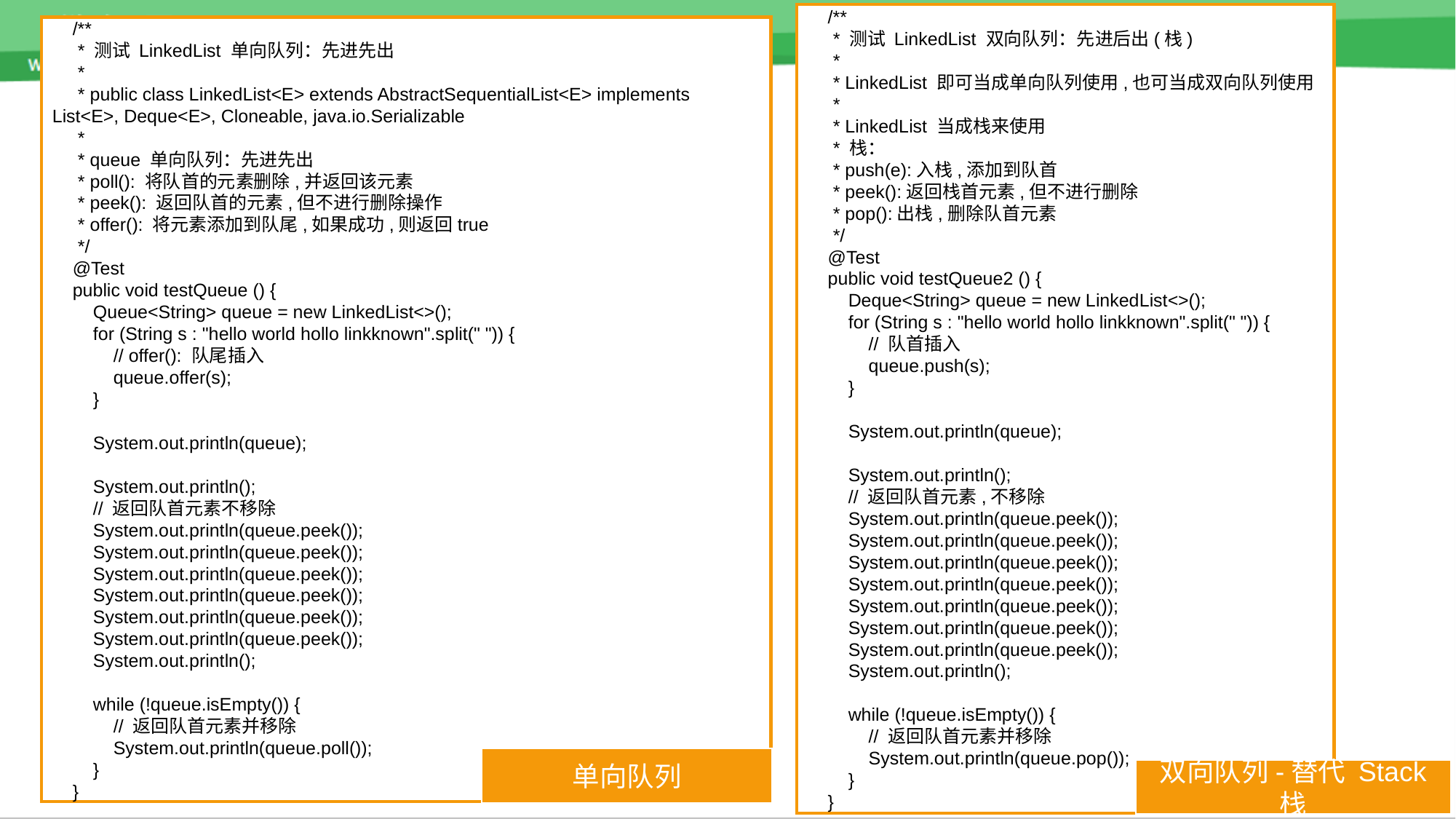

/**
     * 测试 LinkedList 双向队列：先进后出(栈)
     *
     * LinkedList 即可当成单向队列使用,也可当成双向队列使用
     *
     * LinkedList 当成栈来使用
     * 栈：
     * push(e):入栈,添加到队首
     * peek():返回栈首元素,但不进行删除
     * pop():出栈,删除队首元素
     */
    @Test
    public void testQueue2 () {
        Deque<String> queue = new LinkedList<>();
        for (String s : "hello world hollo linkknown".split(" ")) {
            // 队首插入
            queue.push(s);
        }

        System.out.println(queue);

        System.out.println();
        // 返回队首元素,不移除
        System.out.println(queue.peek());
        System.out.println(queue.peek());
        System.out.println(queue.peek());
        System.out.println(queue.peek());
        System.out.println(queue.peek());
        System.out.println(queue.peek());
        System.out.println(queue.peek());
        System.out.println();

        while (!queue.isEmpty()) {
            // 返回队首元素并移除
            System.out.println(queue.pop());
        }
    }
    /**
     * 测试 LinkedList 单向队列：先进先出
     *
     * public class LinkedList<E> extends AbstractSequentialList<E> implements List<E>, Deque<E>, Cloneable, java.io.Serializable
     *
     * queue 单向队列：先进先出
     * poll(): 将队首的元素删除,并返回该元素
     * peek(): 返回队首的元素,但不进行删除操作
     * offer(): 将元素添加到队尾,如果成功,则返回true
     */
    @Test
    public void testQueue () {
        Queue<String> queue = new LinkedList<>();
        for (String s : "hello world hollo linkknown".split(" ")) {
            // offer(): 队尾插入
            queue.offer(s);
        }

        System.out.println(queue);

        System.out.println();
        // 返回队首元素不移除
        System.out.println(queue.peek());
        System.out.println(queue.peek());
        System.out.println(queue.peek());
        System.out.println(queue.peek());
        System.out.println(queue.peek());
        System.out.println(queue.peek());
        System.out.println();

        while (!queue.isEmpty()) {
            // 返回队首元素并移除
            System.out.println(queue.poll());
        }
    }
单向队列
双向队列-替代 Stack 栈